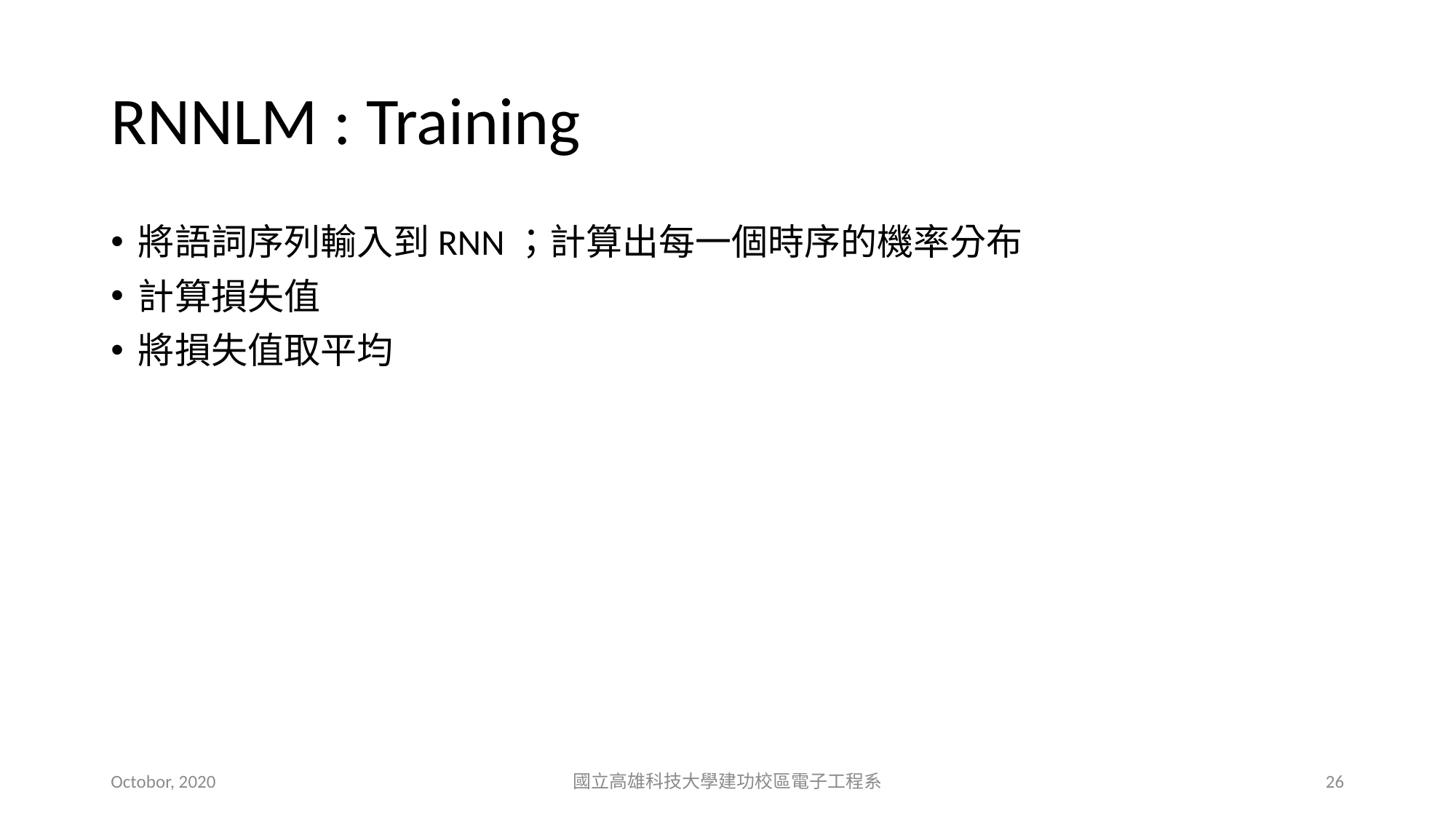

# RNNLM : Training
將語詞序列輸入到RNN；計算出每一個時序的機率分布
計算損失值
將損失值取平均
Octobor, 2020
國立高雄科技大學建功校區電子工程系
26